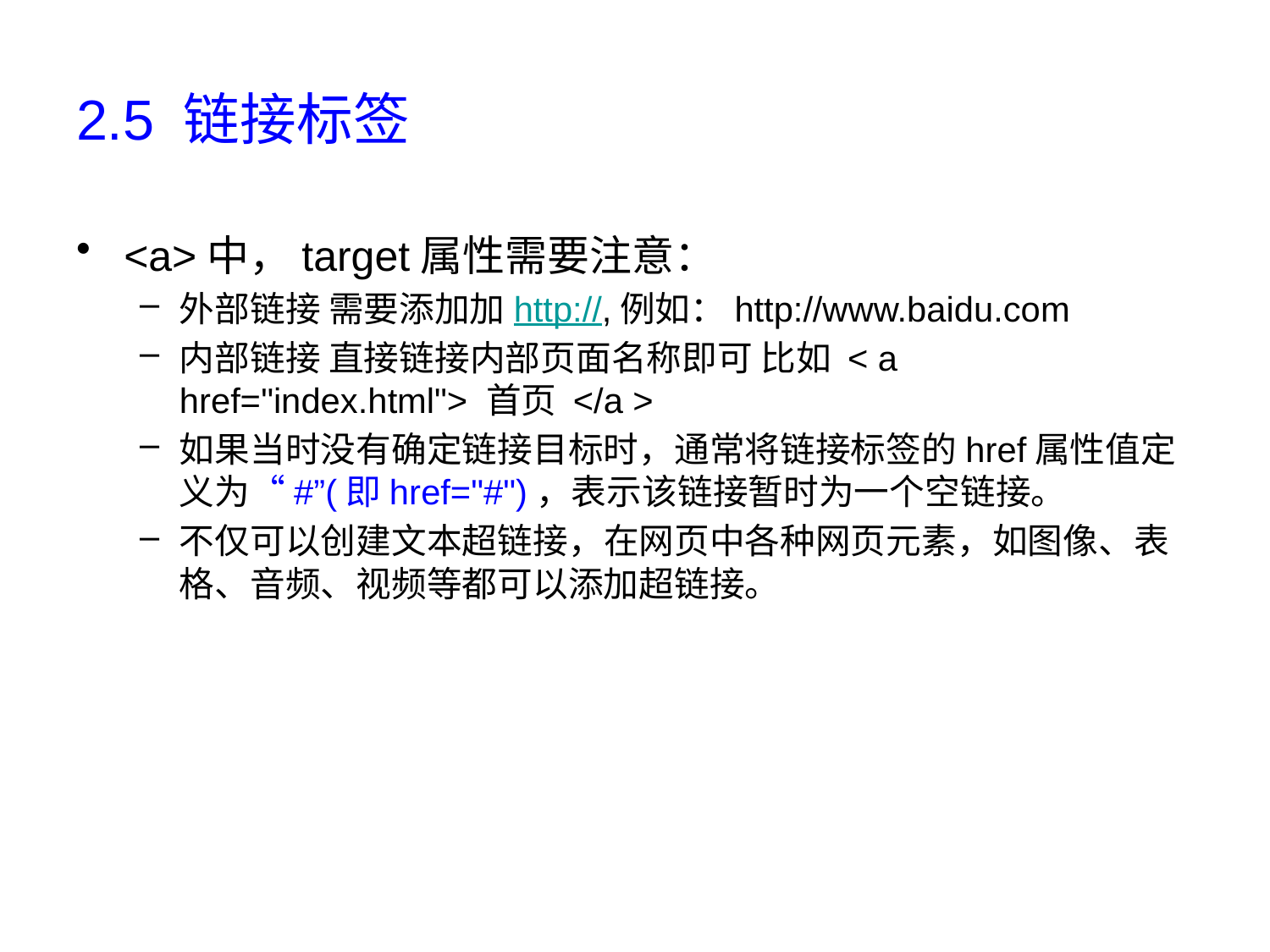

# 2.5 链接标签
<a>中，target属性需要注意：
外部链接 需要添加加http://,例如：http://www.baidu.com
内部链接 直接链接内部页面名称即可 比如 < a href="index.html"> 首页 </a >
如果当时没有确定链接目标时，通常将链接标签的href属性值定义为“#”(即href="#")，表示该链接暂时为一个空链接。
不仅可以创建文本超链接，在网页中各种网页元素，如图像、表格、音频、视频等都可以添加超链接。